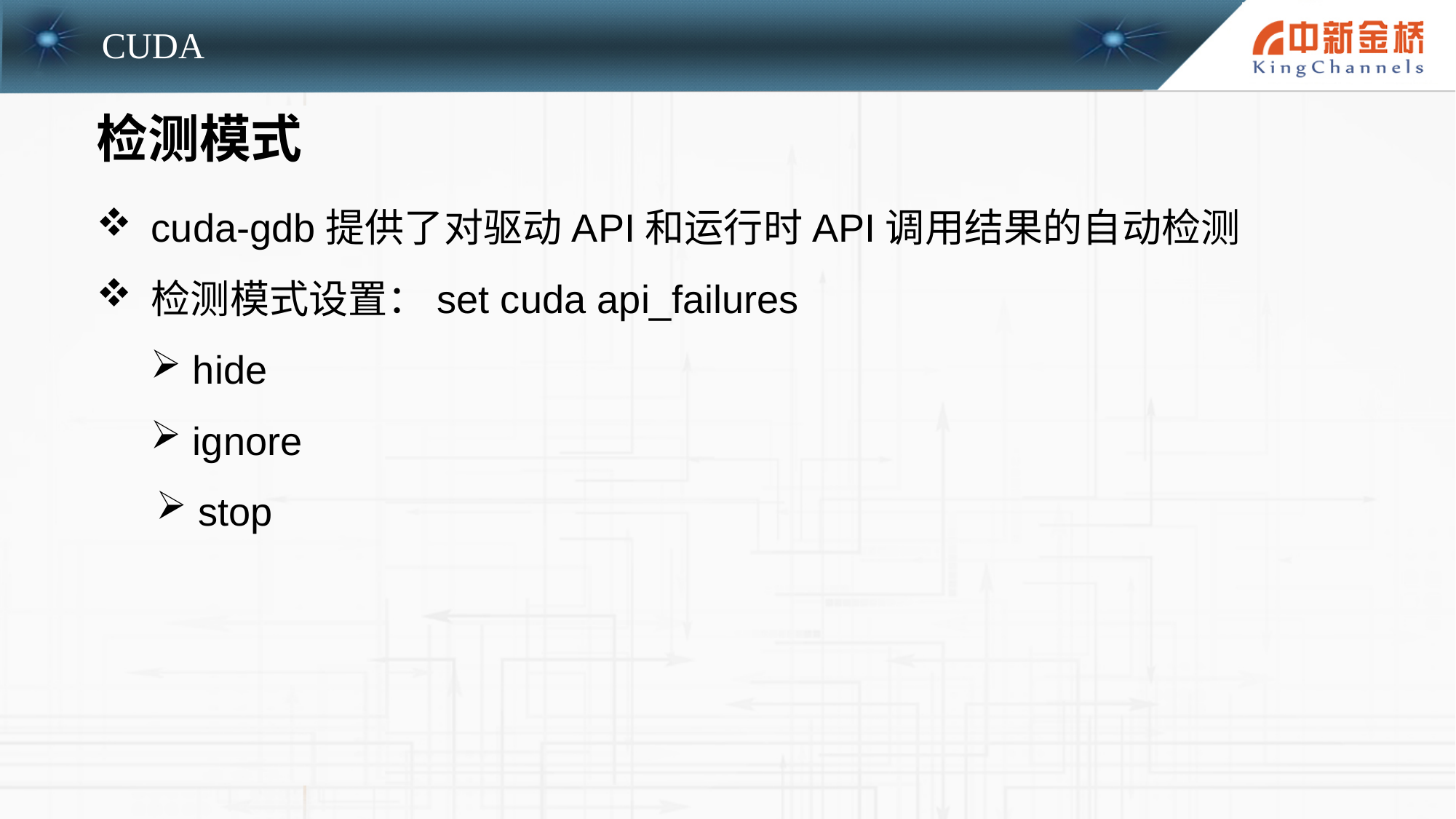

检测模式
cuda-gdb提供了对驱动API和运行时API调用结果的自动检测
检测模式设置：set cuda api_failures
 hide
 ignore
 stop